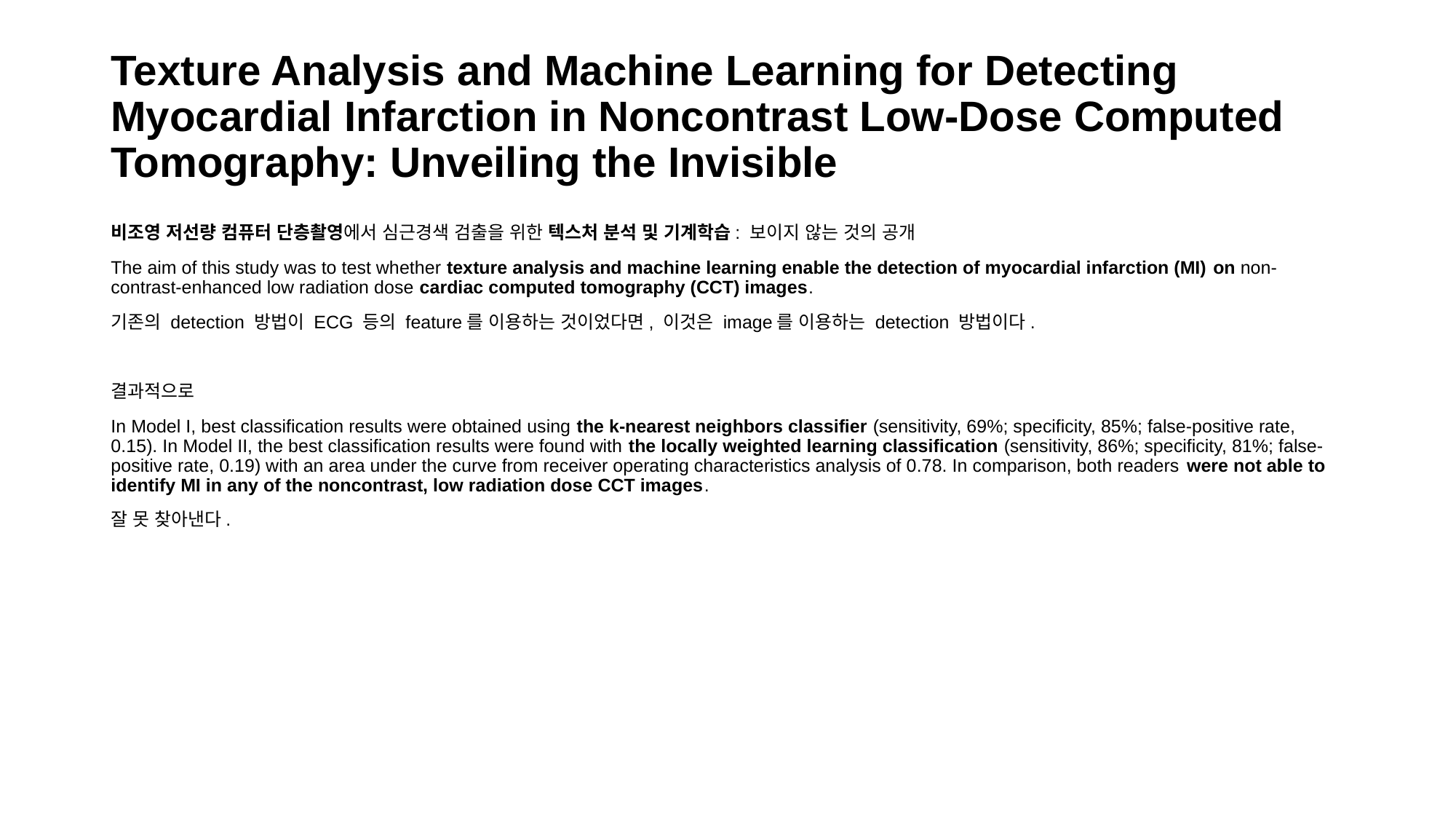

# Texture Analysis and Machine Learning for Detecting Myocardial Infarction in Noncontrast Low-Dose Computed Tomography: Unveiling the Invisible
비조영 저선량 컴퓨터 단층촬영에서 심근경색 검출을 위한 텍스처 분석 및 기계학습: 보이지 않는 것의 공개
The aim of this study was to test whether texture analysis and machine learning enable the detection of myocardial infarction (MI) on non-contrast-enhanced low radiation dose cardiac computed tomography (CCT) images.
기존의 detection 방법이 ECG 등의 feature를 이용하는 것이었다면, 이것은 image를 이용하는 detection 방법이다.

결과적으로
In Model I, best classification results were obtained using the k-nearest neighbors classifier (sensitivity, 69%; specificity, 85%; false-positive rate, 0.15). In Model II, the best classification results were found with the locally weighted learning classification (sensitivity, 86%; specificity, 81%; false-positive rate, 0.19) with an area under the curve from receiver operating characteristics analysis of 0.78. In comparison, both readers were not able to identify MI in any of the noncontrast, low radiation dose CCT images.
잘 못 찾아낸다.